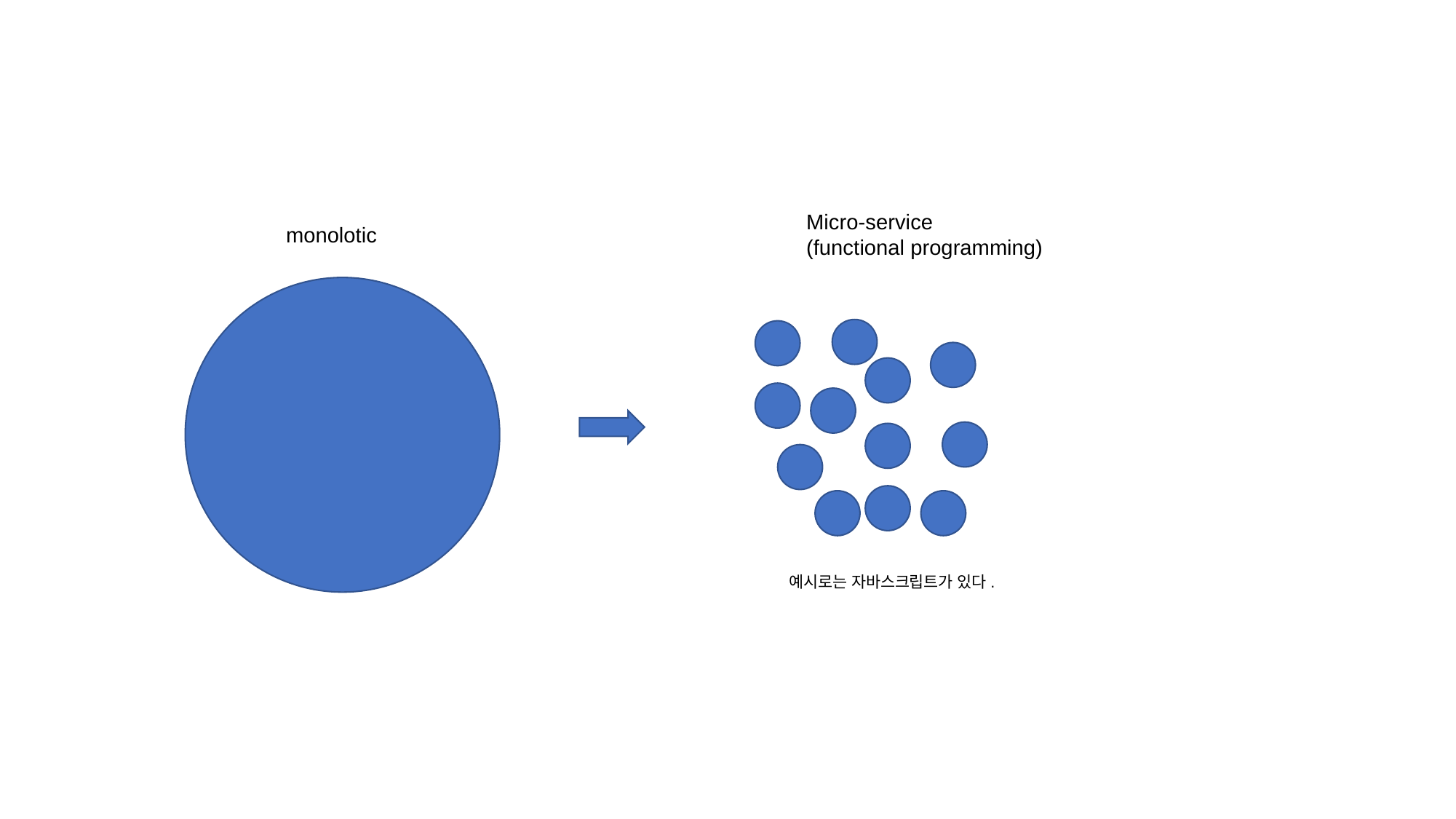

Micro-service
(functional programming)
monolotic

예시로는 자바스크립트가 있다.